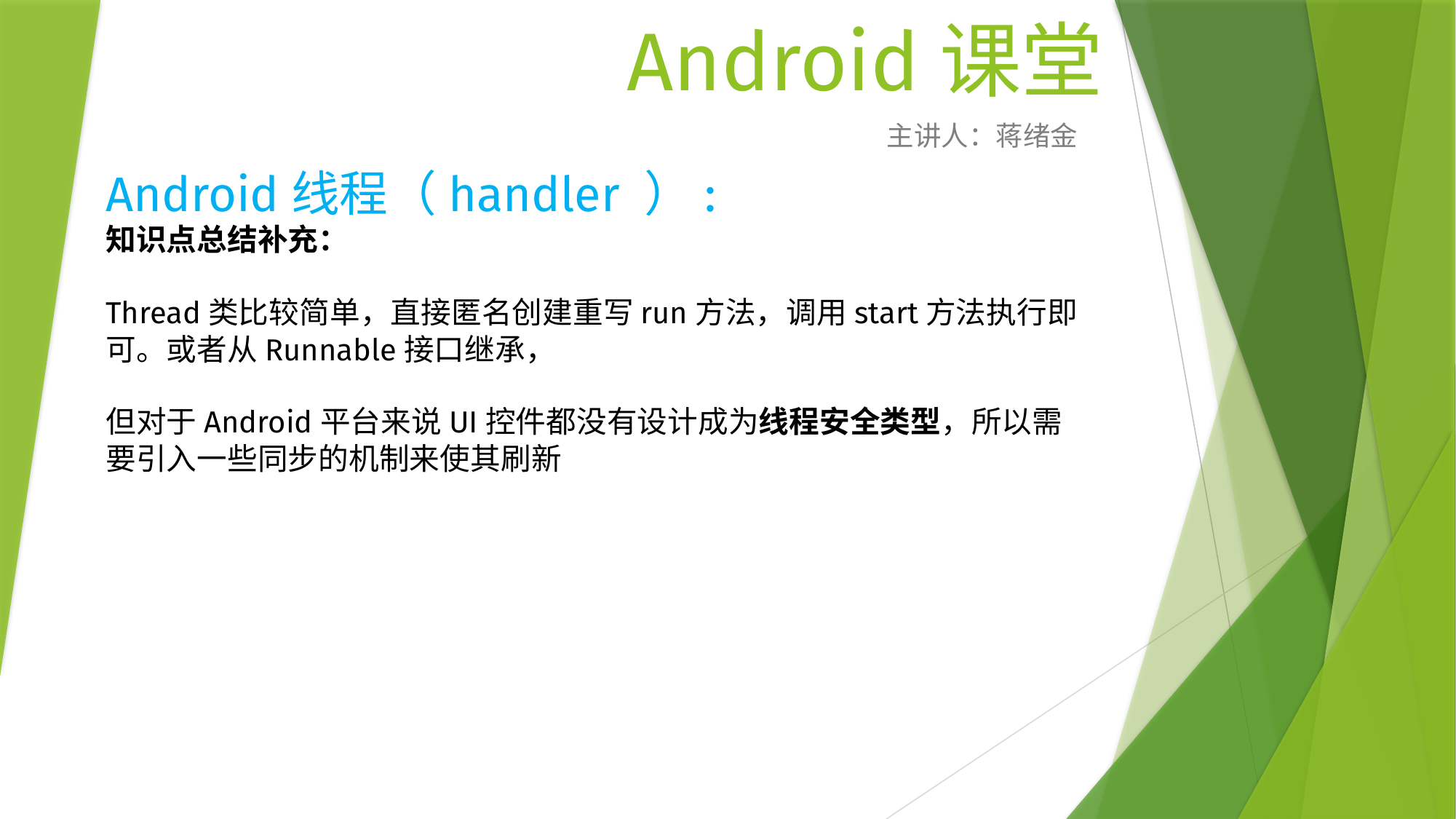

# Android课堂
主讲人：蒋绪金
Android线程（handler ）:
知识点总结补充：

Thread类比较简单，直接匿名创建重写run方法，调用start方法执行即可。或者从Runnable接口继承，

但对于Android平台来说UI控件都没有设计成为线程安全类型，所以需要引入一些同步的机制来使其刷新